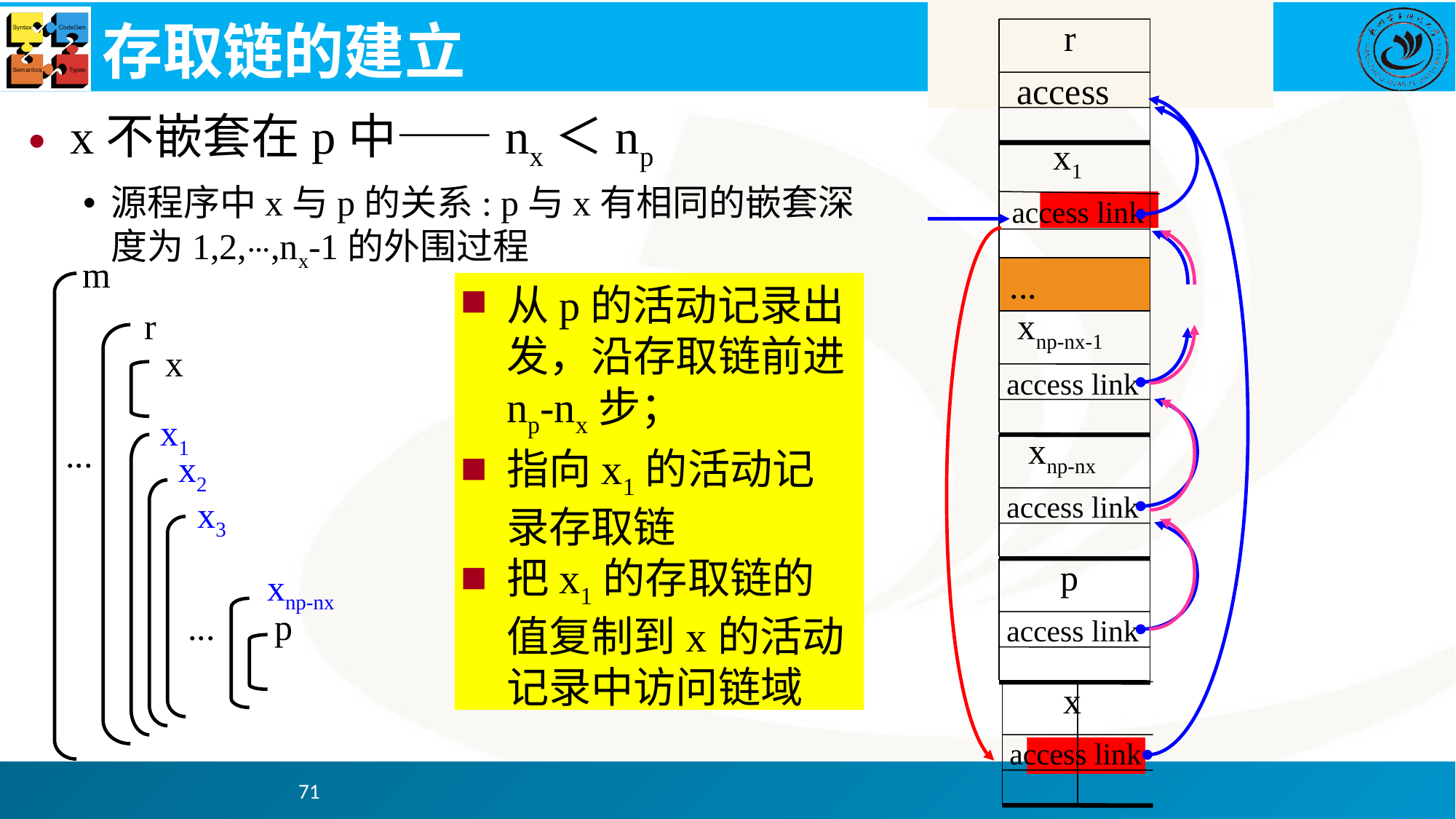

# 存取链的建立
r

access

x1

access link

...
xnp-nx-1

access link

xnp-nx

access link

p

access link

x不嵌套在p中——nx＜np
源程序中x与p的关系: p与x有相同的嵌套深度为1,2,⋯,nx-1的外围过程

m

...
r

x

...
p

x1
x2
x3
xnp-nx
从p的活动记录出发，沿存取链前进np-nx步；

指向x1的活动记录存取链

把x1的存取链的值复制到x的活动记录中访问链域
x

access link

71